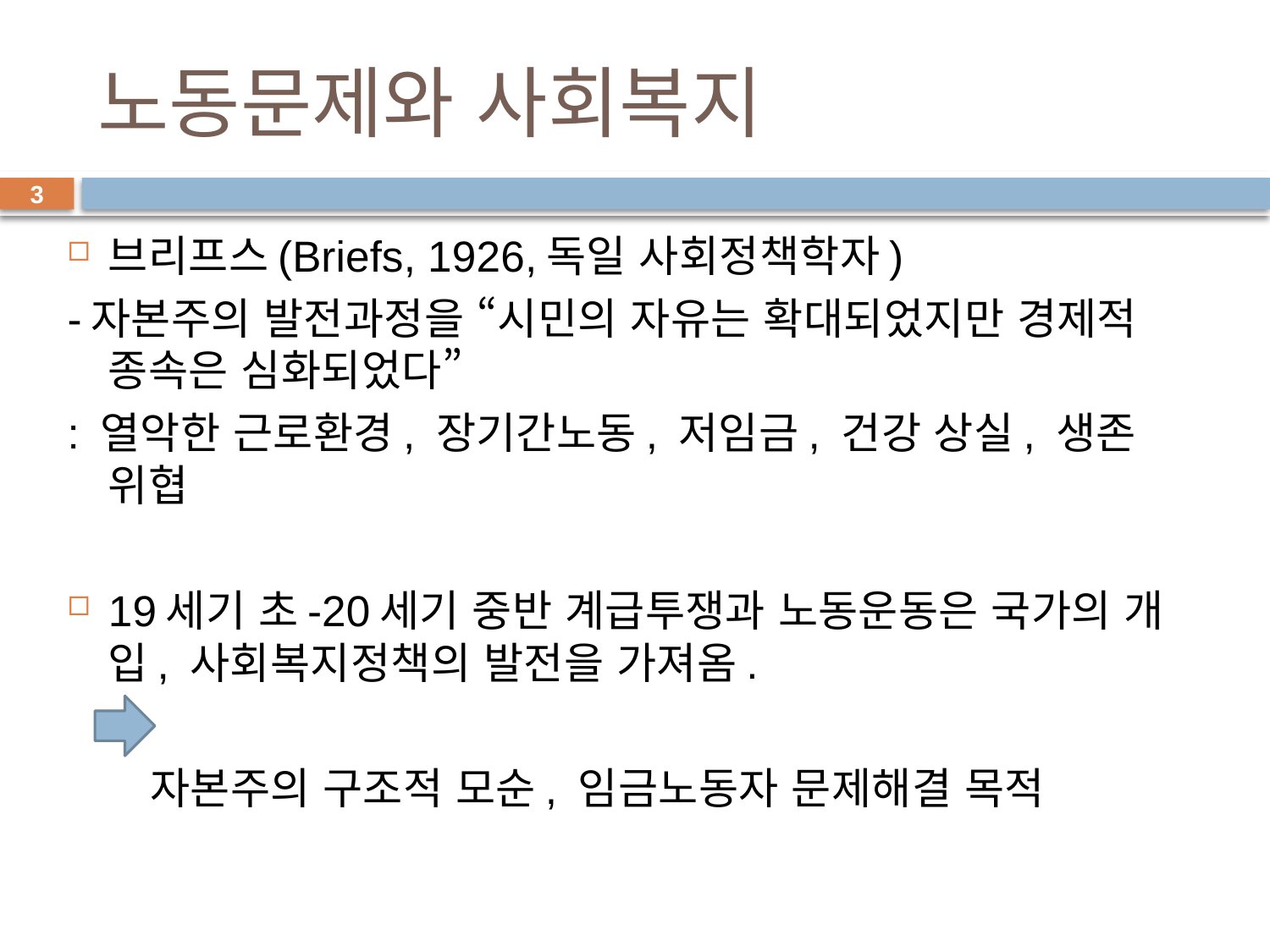

# 노동문제와 사회복지
3
브리프스(Briefs, 1926,독일 사회정책학자)
-자본주의 발전과정을 “시민의 자유는 확대되었지만 경제적 종속은 심화되었다”
: 열악한 근로환경, 장기간노동, 저임금, 건강 상실, 생존 위협

19세기 초-20세기 중반 계급투쟁과 노동운동은 국가의 개입, 사회복지정책의 발전을 가져옴.

      자본주의 구조적 모순, 임금노동자 문제해결 목적